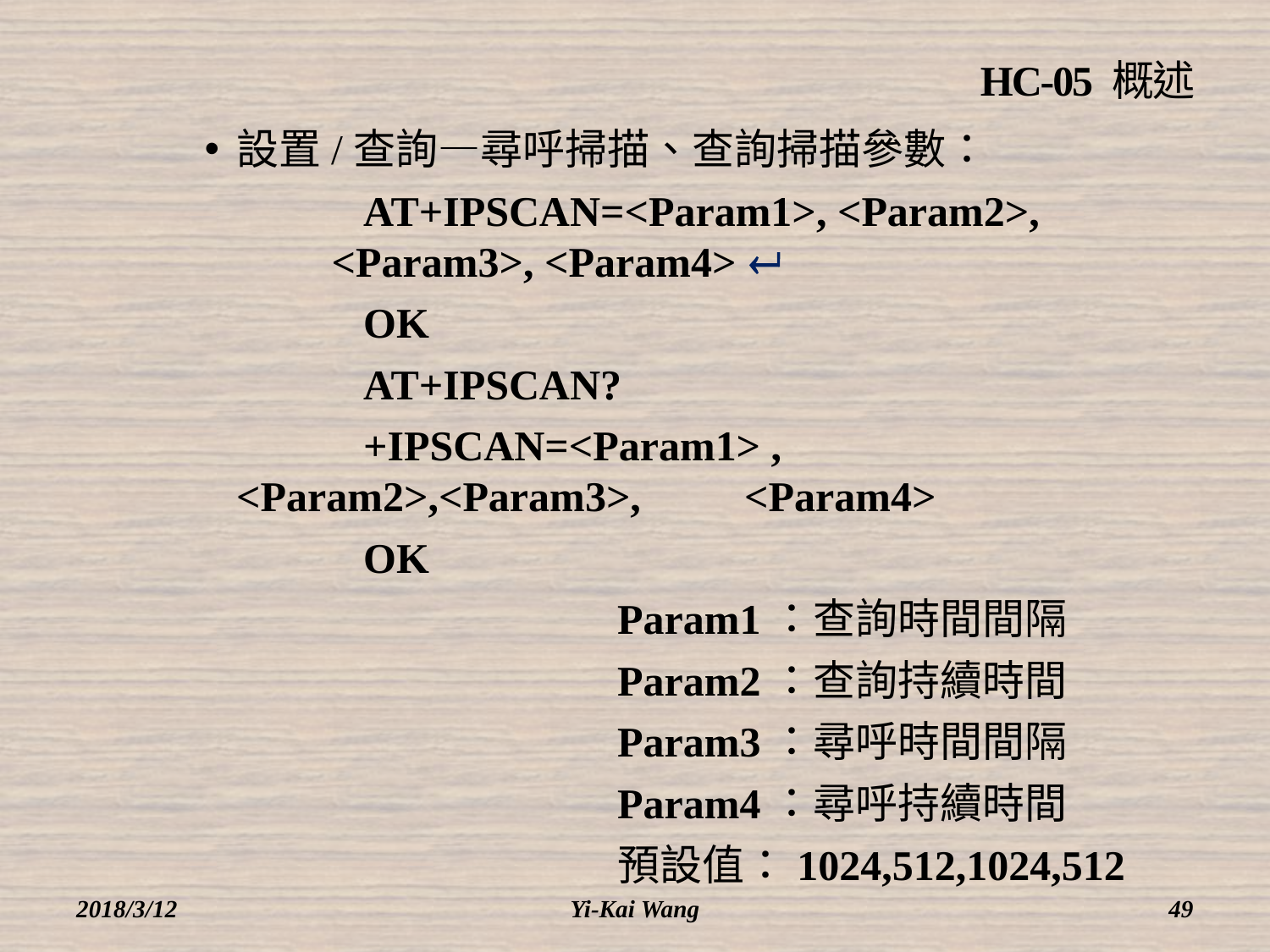

# HC-05 概述
設置/查詢—尋呼掃描、查詢掃描參數：
		AT+IPSCAN=<Param1>, <Param2>,
         <Param3>, <Param4> ↵
		OK
		AT+IPSCAN?
		+IPSCAN=<Param1> , <Param2>,<Param3>, 	<Param4>
		OK
				Param1：查詢時間間隔
				Param2：查詢持續時間
				Param3：尋呼時間間隔
				Param4：尋呼持續時間
				預設值：1024,512,1024,512
2018/3/12
Yi-Kai Wang
49